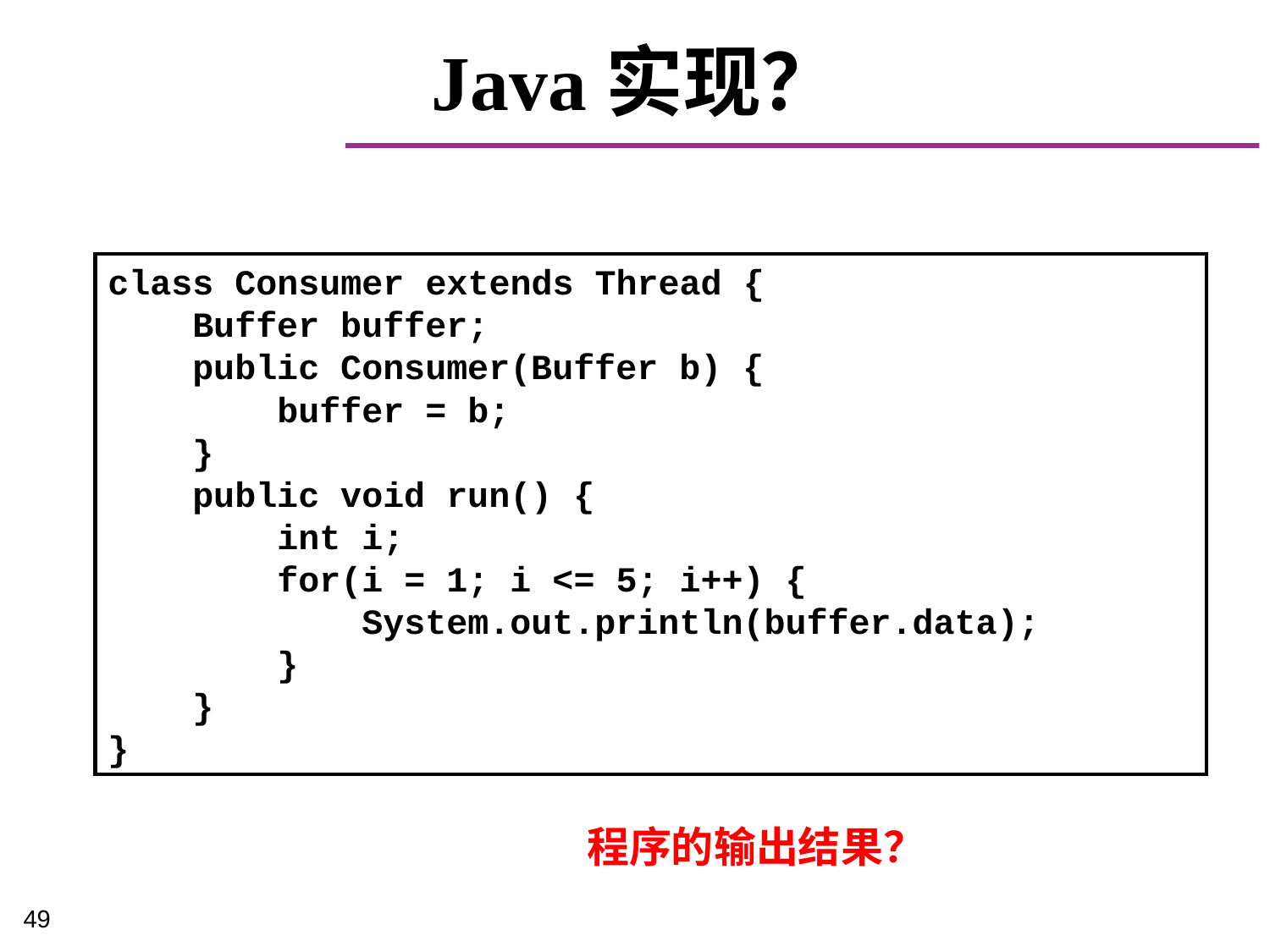

# Java实现？
class Consumer extends Thread {
    Buffer buffer;
    public Consumer(Buffer b) {
        buffer = b;
    }
    public void run() {
        int i;
        for(i = 1; i <= 5; i++) {
            System.out.println(buffer.data);
        }
    }
}
程序的输出结果？
49